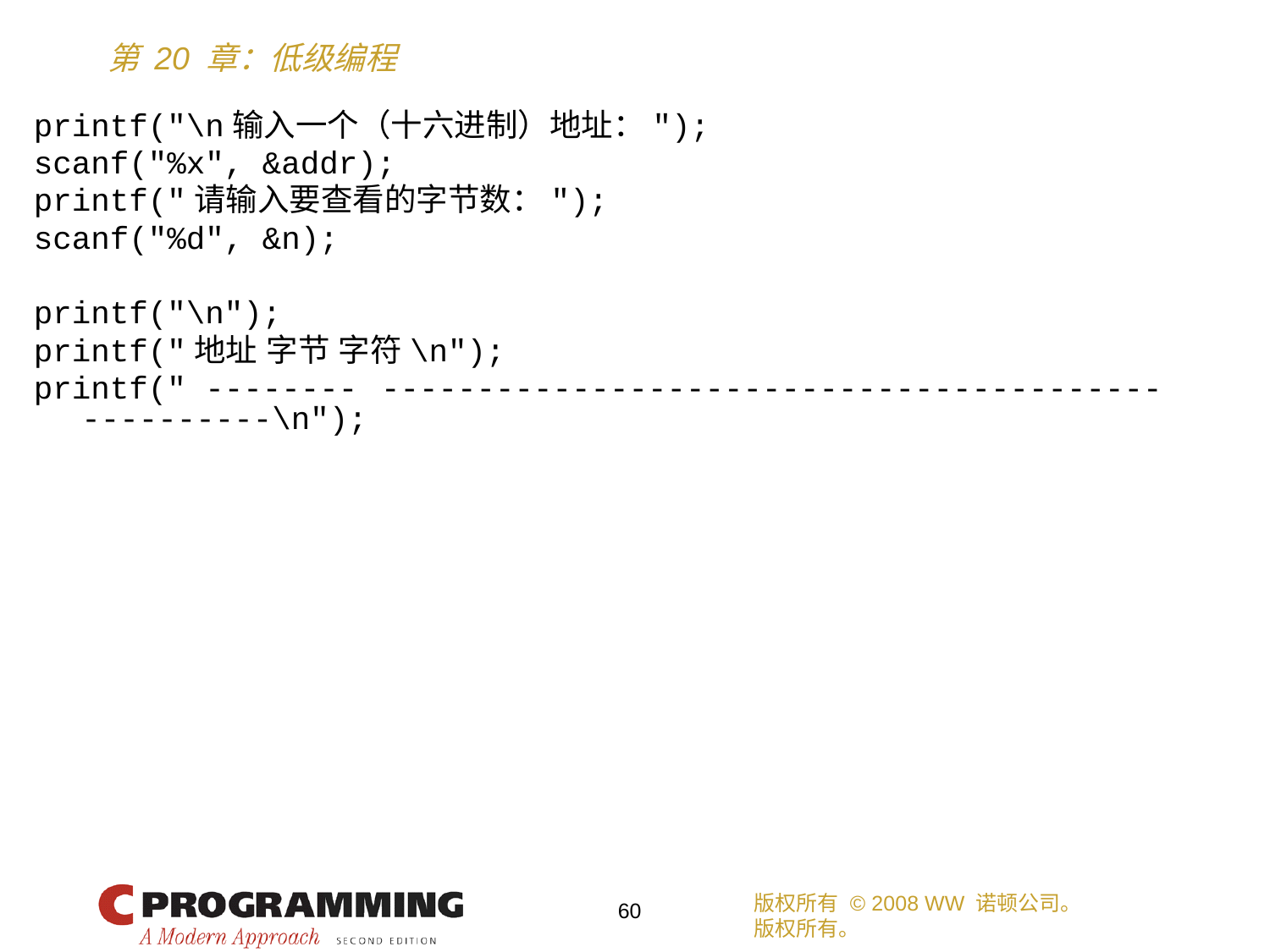

printf("\n输入一个（十六进制）地址：");
scanf("%x", &addr);
printf("请输入要查看的字节数：");
scanf("%d", &n);

printf("\n");
printf("地址  字节  字符\n");
printf(" --------  -----------------------------------------  ----------\n");
版权所有 © 2008 WW 诺顿公司。
版权所有。
60